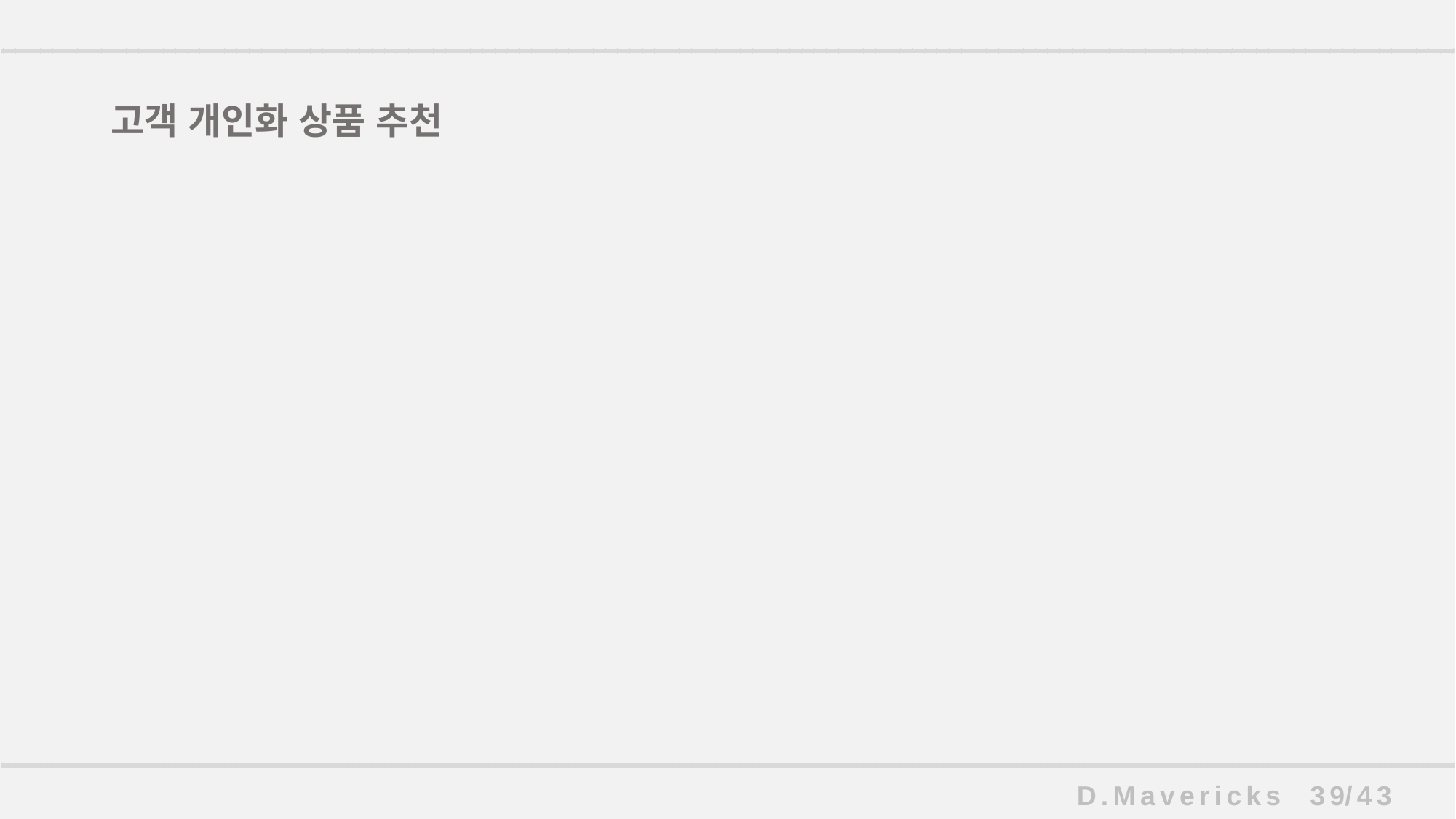

# 고객 개인화 상품 추천

D.Mavericks  39/43